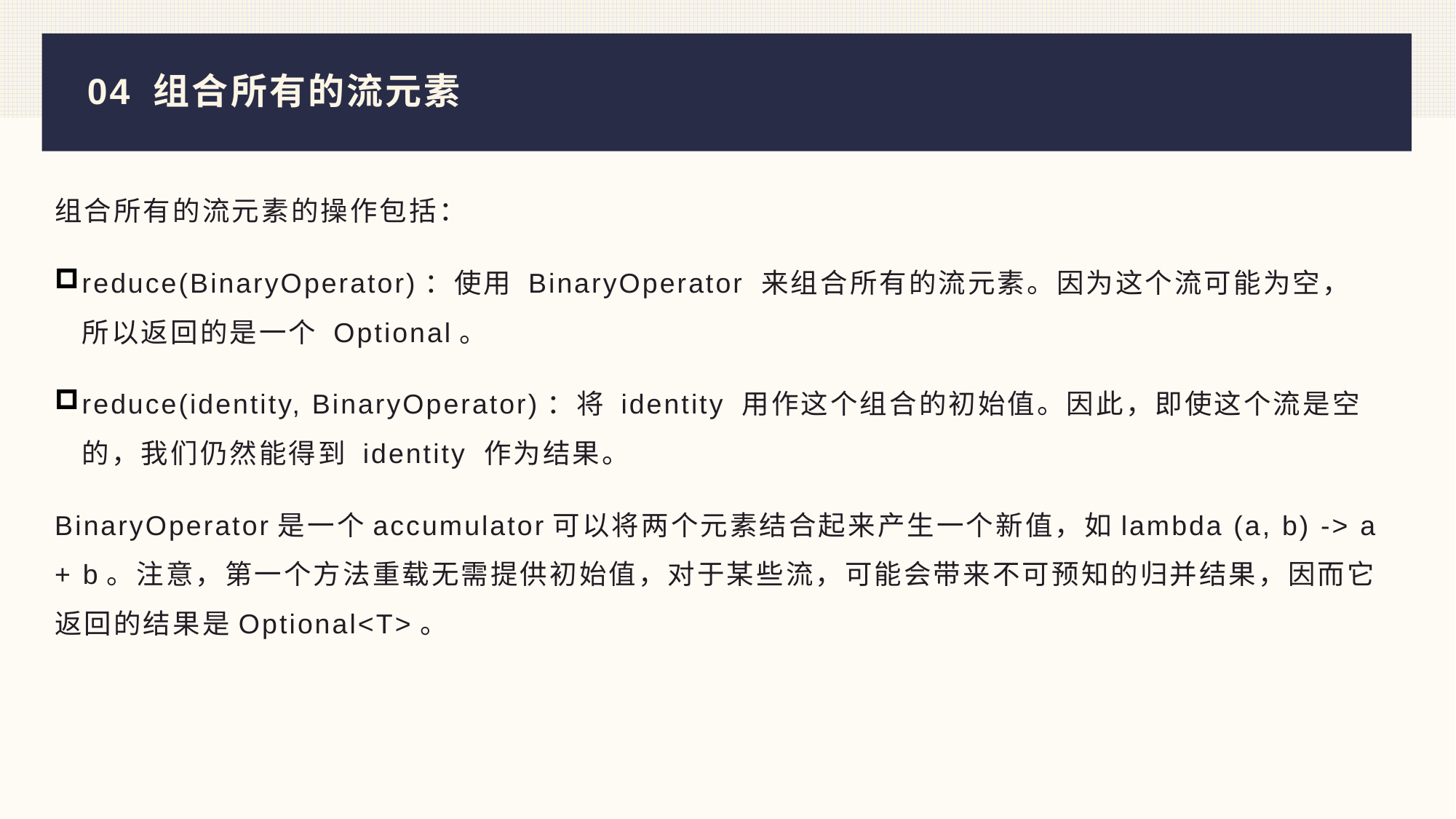

# 04 组合所有的流元素
组合所有的流元素的操作包括：
reduce(BinaryOperator)：使用 BinaryOperator 来组合所有的流元素。因为这个流可能为空，所以返回的是一个 Optional。
reduce(identity, BinaryOperator)：将 identity 用作这个组合的初始值。因此，即使这个流是空的，我们仍然能得到 identity 作为结果。
BinaryOperator是一个accumulator可以将两个元素结合起来产生一个新值，如lambda (a, b) -> a + b。注意，第一个方法重载无需提供初始值，对于某些流，可能会带来不可预知的归并结果，因而它返回的结果是Optional<T>。